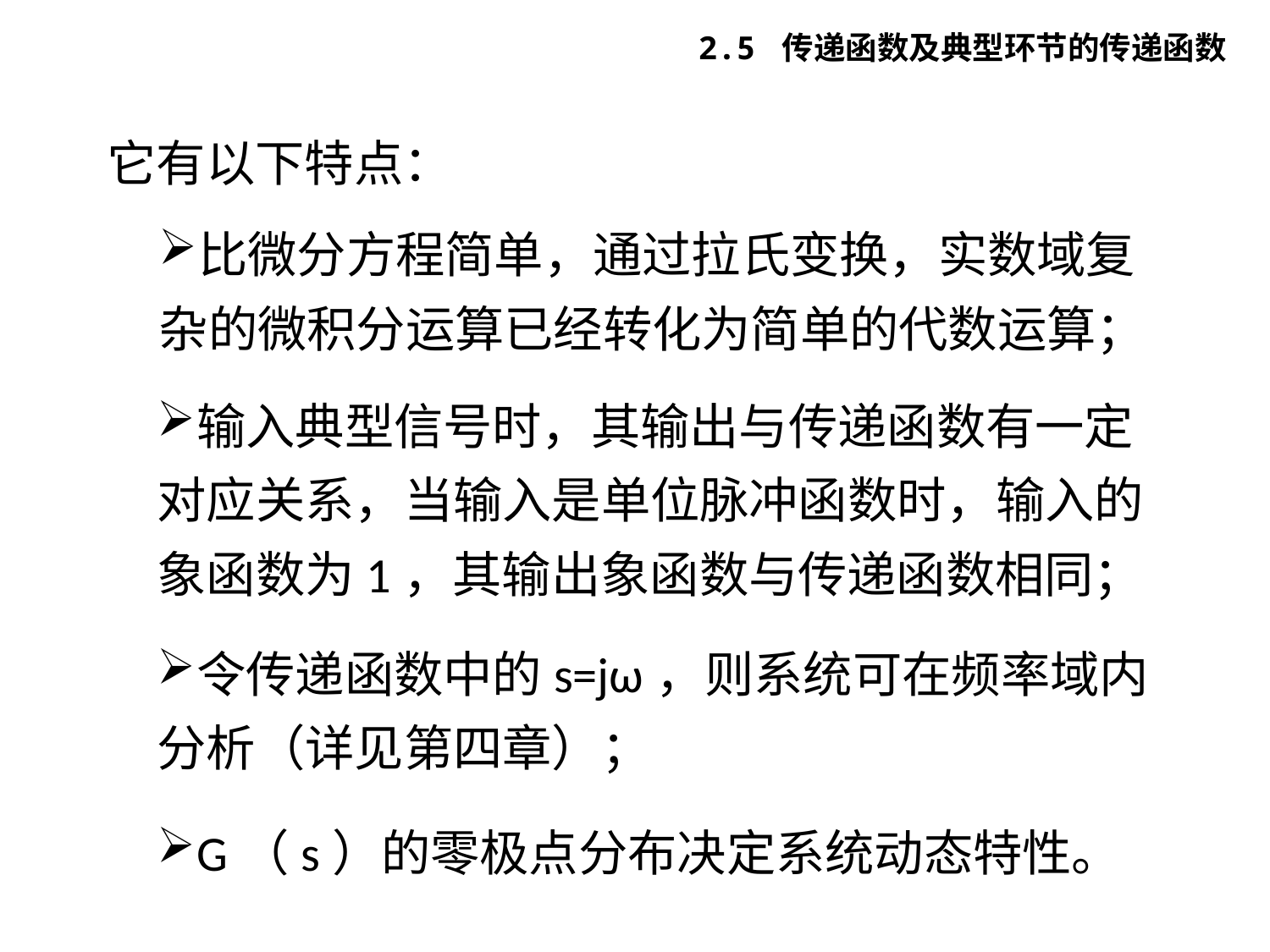

2.5 传递函数及典型环节的传递函数
它有以下特点：
比微分方程简单，通过拉氏变换，实数域复杂的微积分运算已经转化为简单的代数运算；
输入典型信号时，其输出与传递函数有一定对应关系，当输入是单位脉冲函数时，输入的象函数为1，其输出象函数与传递函数相同；
令传递函数中的s=jω，则系统可在频率域内分析（详见第四章）；
G（s）的零极点分布决定系统动态特性。
192
93